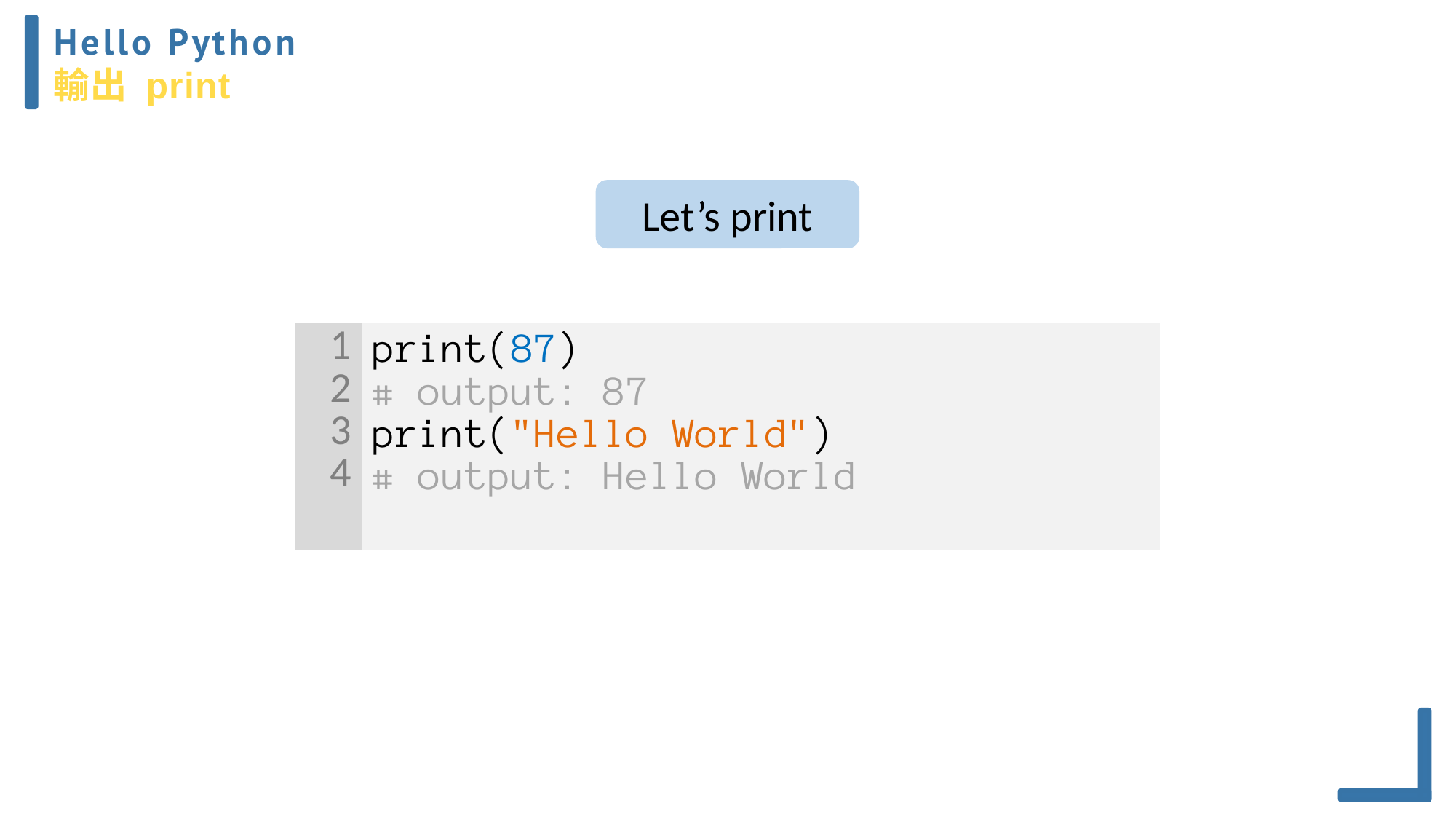

Hello Python
輸出 print
Let’s print
| 1 2 3 4 | print(87) # output: 87 print("Hello World") # output: Hello World |
| --- | --- |

11